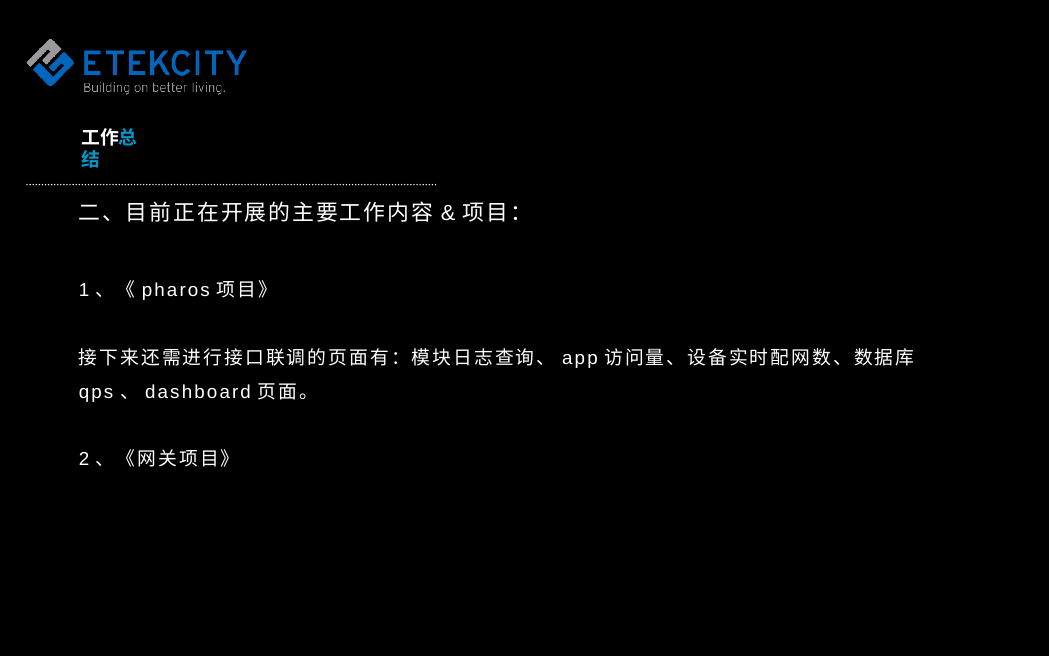

工作总结

二、目前正在开展的主要工作内容&项目：

1、《pharos项目》

接下来还需进行接口联调的页面有：模块日志查询、app访问量、设备实时配网数、数据库qps、dashboard页面。

2、《网关项目》